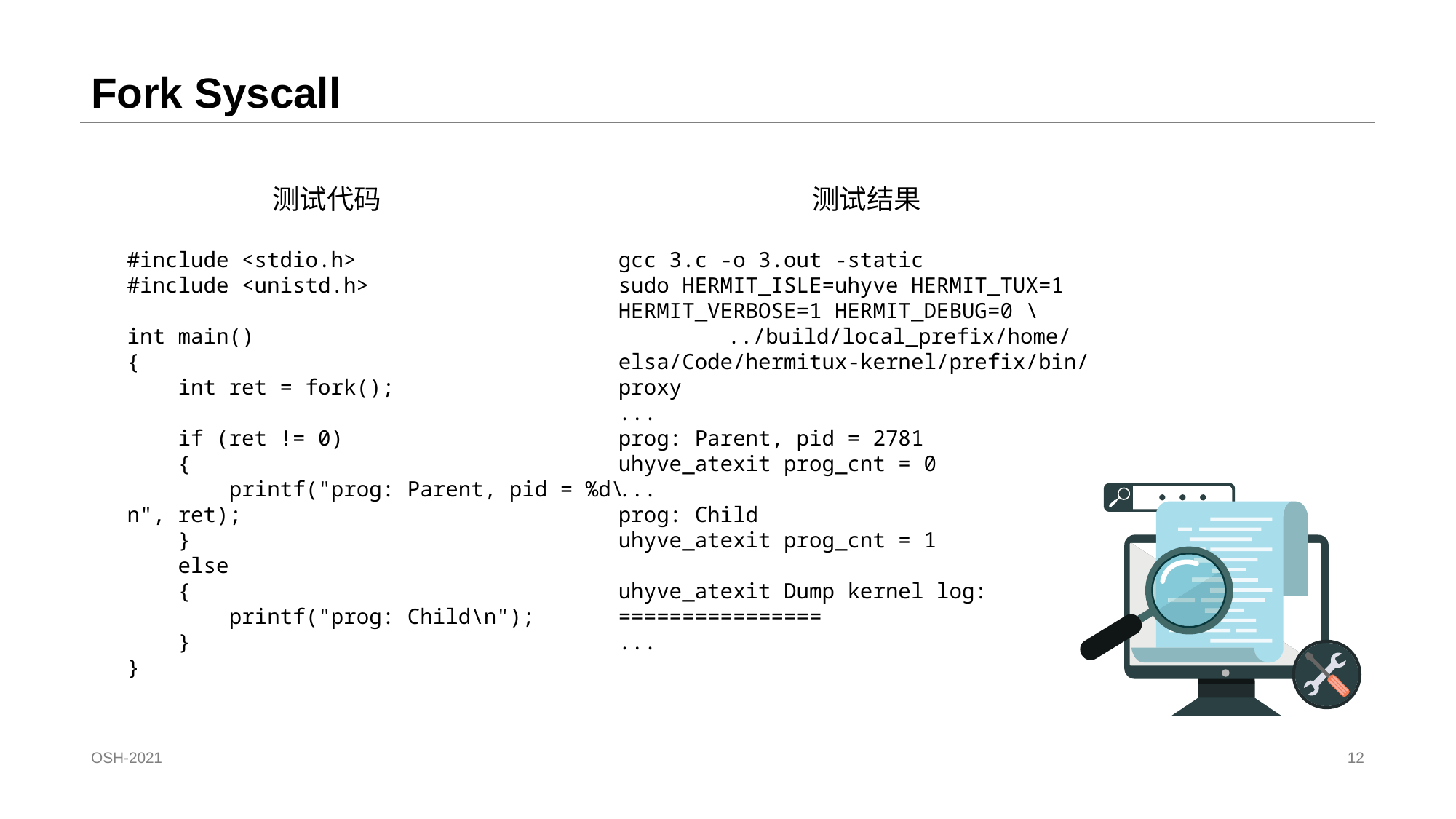

# Fork Syscall
测试代码
#include <stdio.h>
#include <unistd.h>

int main()
{
    int ret = fork();

    if (ret != 0)
    {
        printf("prog: Parent, pid = %d\n", ret);
    }
    else
    {
        printf("prog: Child\n");
    }
}
测试结果
gcc 3.c -o 3.out -static
sudo HERMIT_ISLE=uhyve HERMIT_TUX=1 HERMIT_VERBOSE=1 HERMIT_DEBUG=0 \
	../build/local_prefix/home/elsa/Code/hermitux-kernel/prefix/bin/proxy
...
prog: Parent, pid = 2781
uhyve_atexit prog_cnt = 0
...
prog: Child
uhyve_atexit prog_cnt = 1

uhyve_atexit Dump kernel log:
================
...

OSH-2021
12